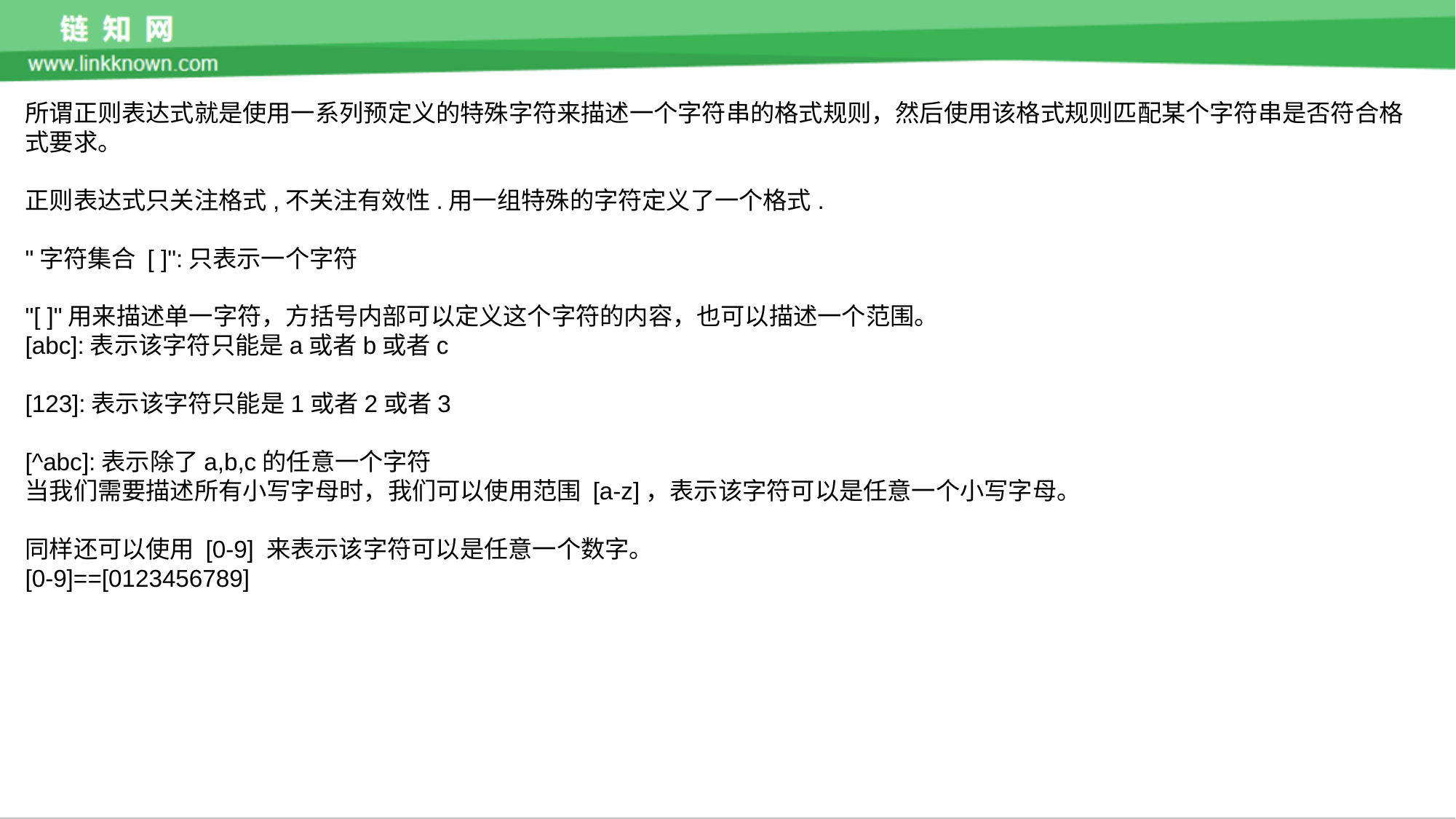

所谓正则表达式就是使用一系列预定义的特殊字符来描述一个字符串的格式规则，然后使用该格式规则匹配某个字符串是否符合格式要求。

正则表达式只关注格式,不关注有效性.用一组特殊的字符定义了一个格式.

"字符集合 [ ]":只表示一个字符

"[ ]"用来描述单一字符，方括号内部可以定义这个字符的内容，也可以描述一个范围。
[abc]:表示该字符只能是a或者b或者c

[123]:表示该字符只能是1或者2或者3

[^abc]:表示除了a,b,c的任意一个字符
当我们需要描述所有小写字母时，我们可以使用范围 [a-z]，表示该字符可以是任意一个小写字母。

同样还可以使用 [0-9] 来表示该字符可以是任意一个数字。
[0-9]==[0123456789]